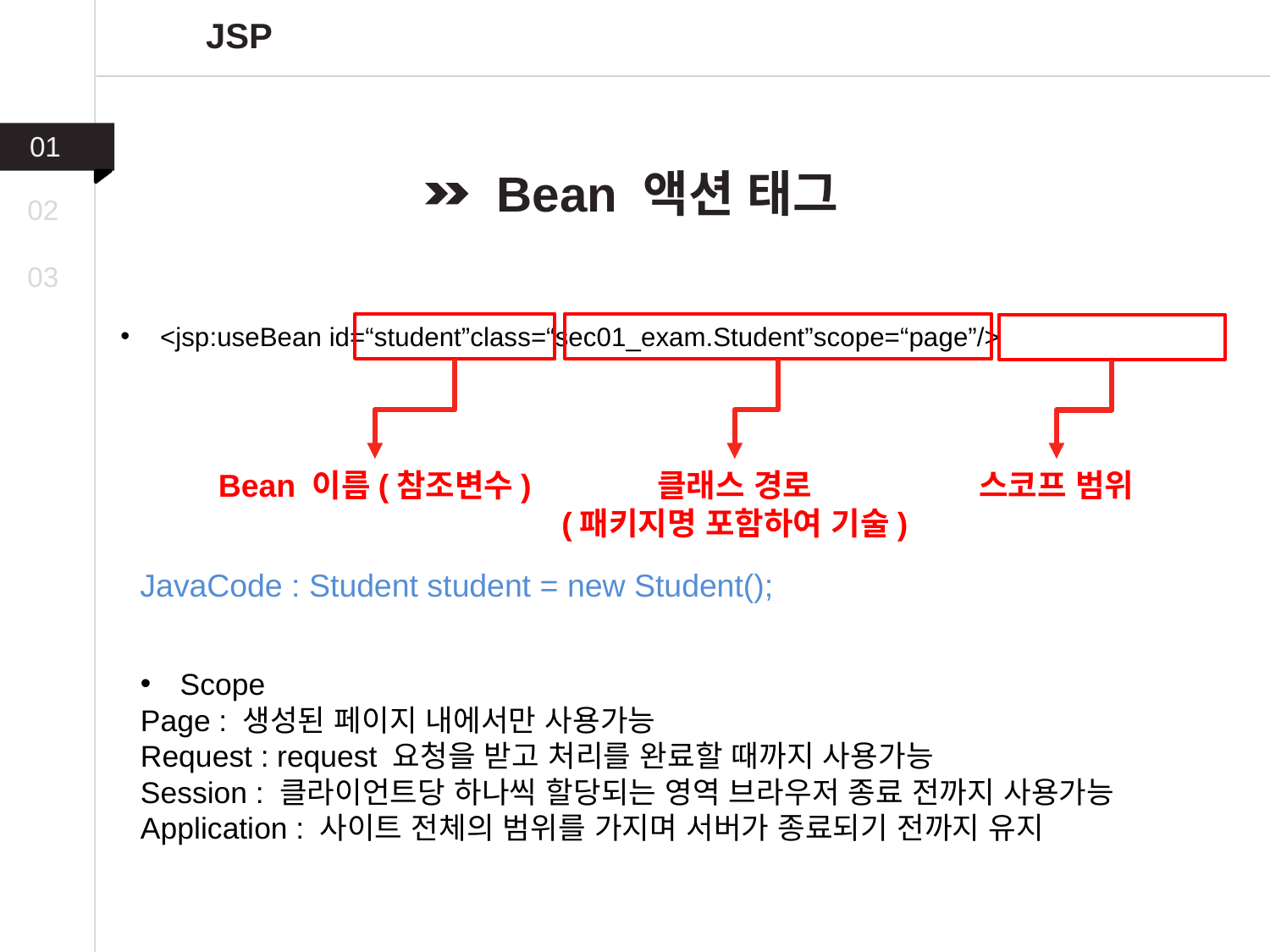

JSP
01

Bean 액션 태그

02
03
<jsp:useBean id=“student”class=“sec01_exam.Student”scope=“page”/>

Bean 이름(참조변수)
클래스 경로
(패키지명 포함하여 기술)
스코프 범위
JavaCode : Student student = new Student();
Scope
Page : 생성된 페이지 내에서만 사용가능
Request : request 요청을 받고 처리를 완료할 때까지 사용가능
Session : 클라이언트당 하나씩 할당되는 영역 브라우저 종료 전까지 사용가능
Application : 사이트 전체의 범위를 가지며 서버가 종료되기 전까지 유지